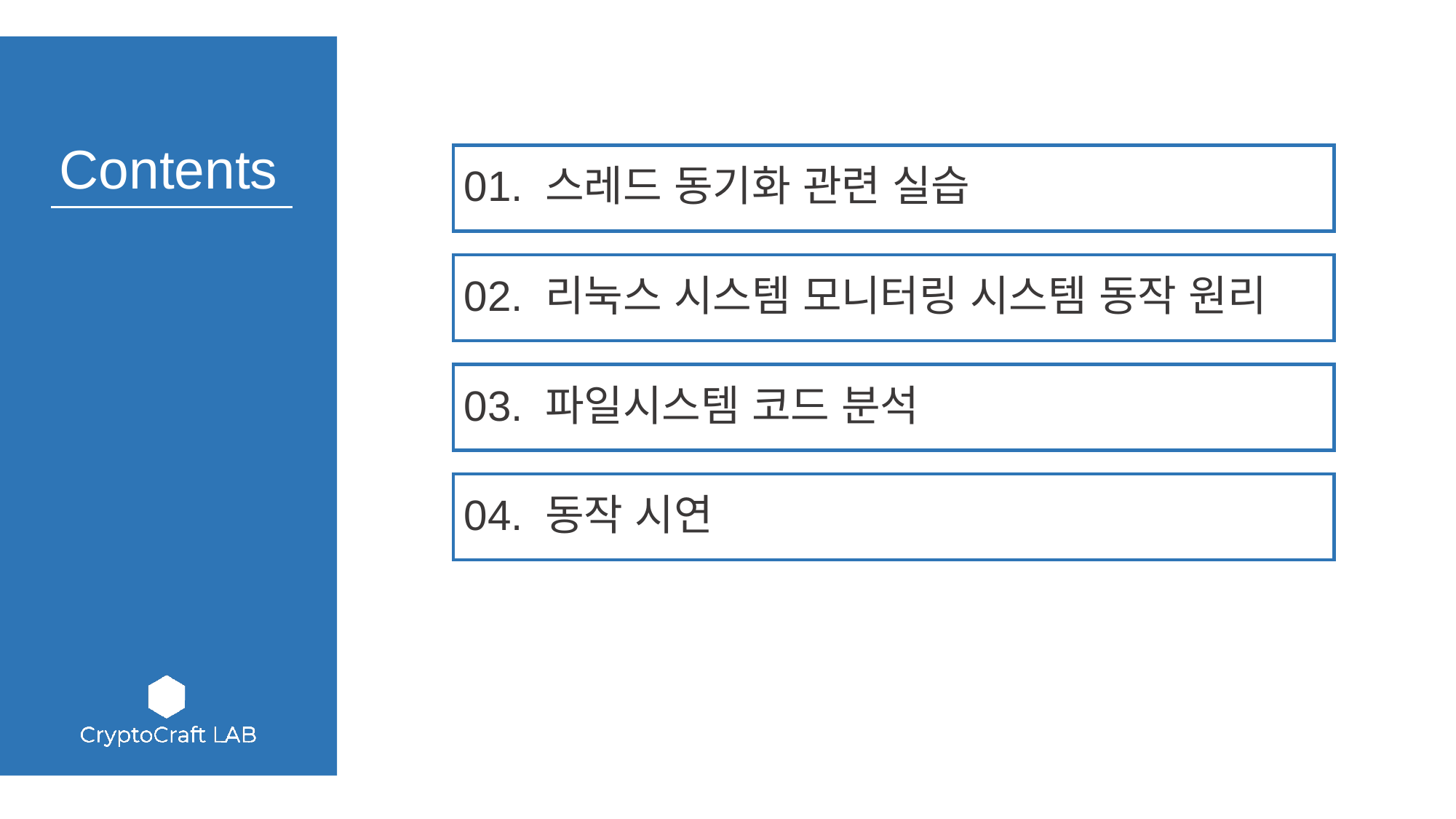

01. 스레드 동기화 관련 실습
02. 리눅스 시스템 모니터링 시스템 동작 원리
03. 파일시스템 코드 분석
04. 동작 시연